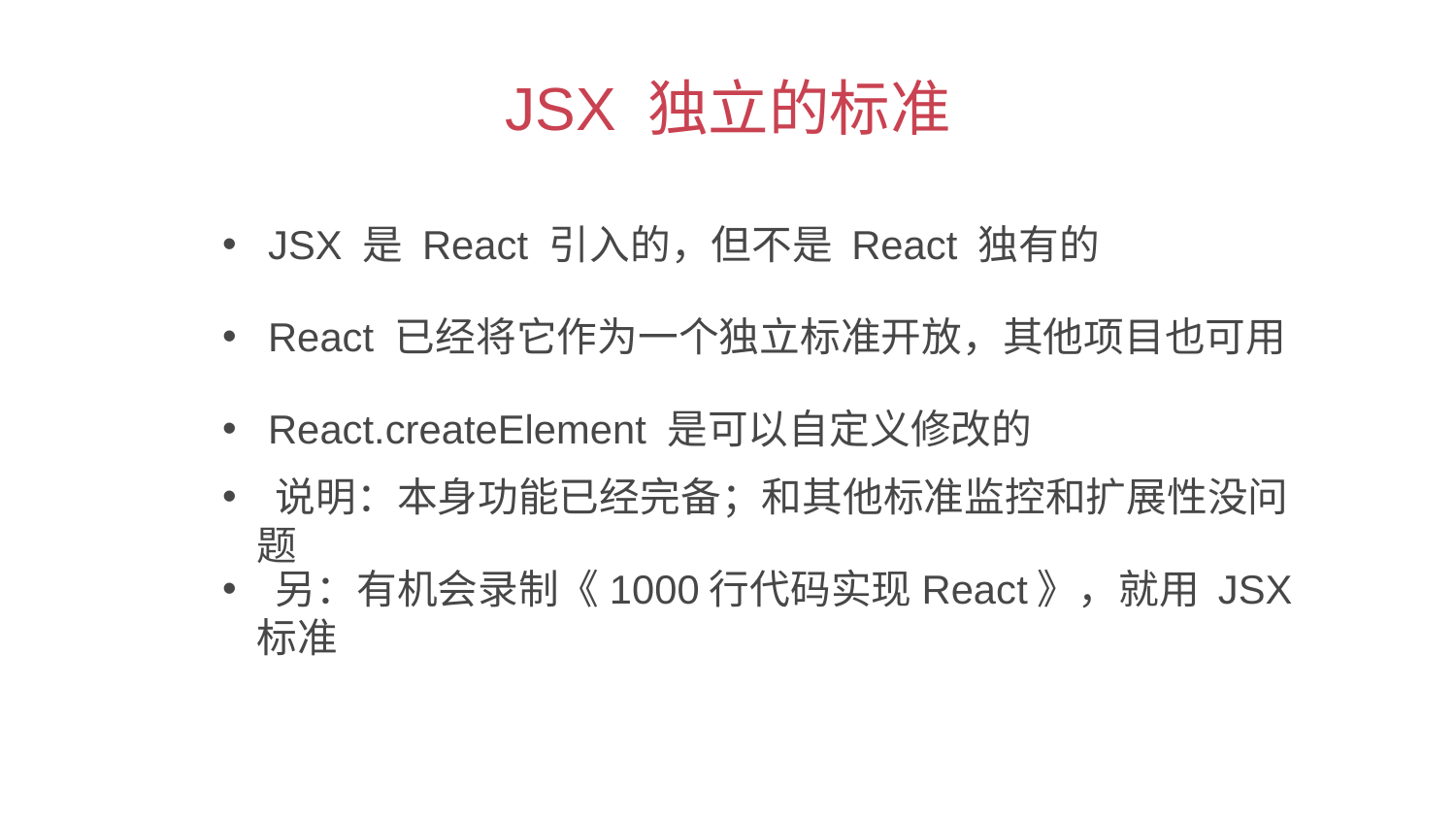

JSX 独立的标准
 JSX 是 React 引入的，但不是 React 独有的
 React 已经将它作为一个独立标准开放，其他项目也可用
 React.createElement 是可以自定义修改的
 说明：本身功能已经完备；和其他标准监控和扩展性没问题
 另：有机会录制《1000行代码实现React》，就用 JSX 标准